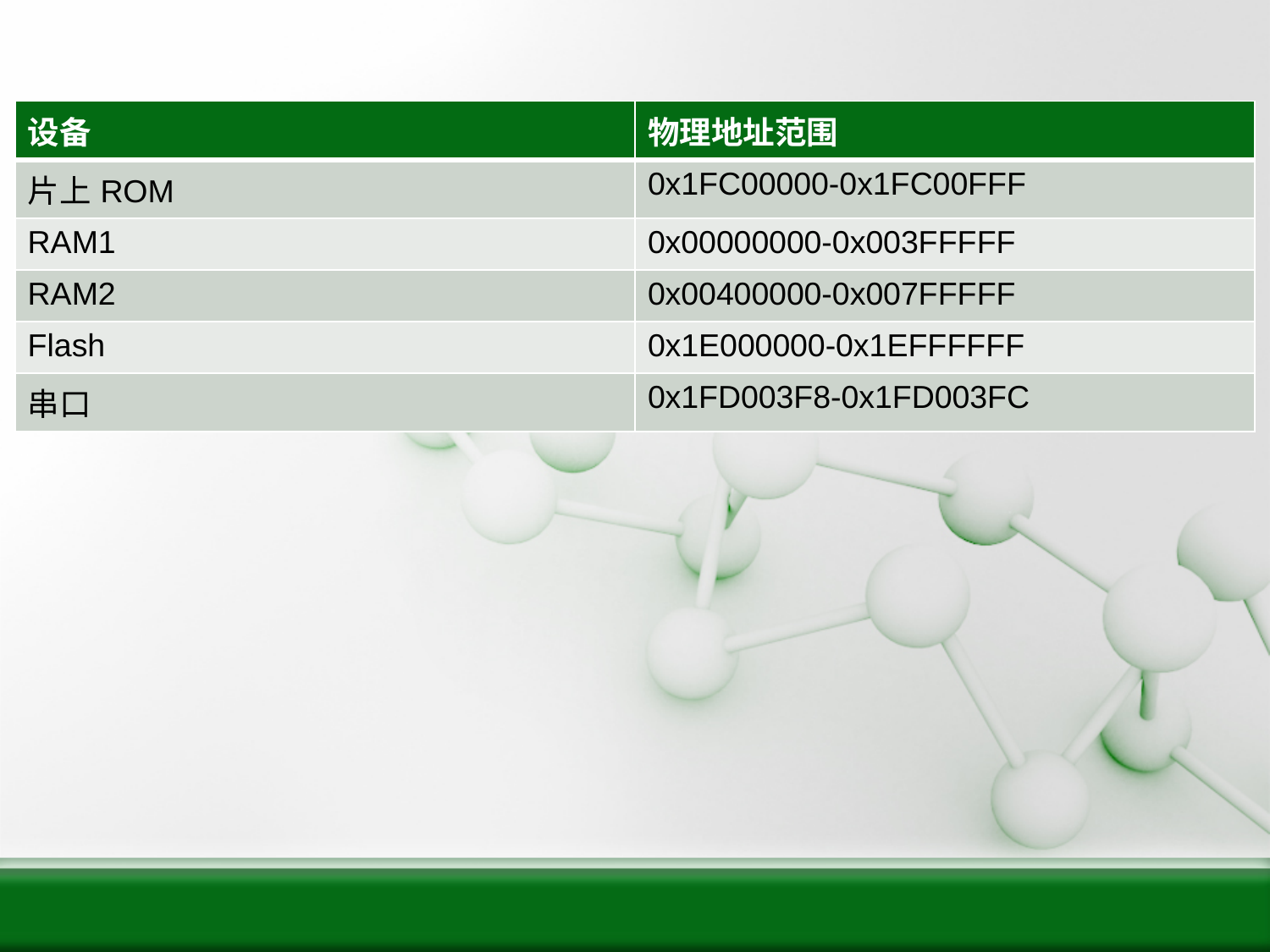

#
| 设备 | 物理地址范围 |
| --- | --- |
| 片上ROM | 0x1FC00000-0x1FC00FFF |
| RAM1 | 0x00000000-0x003FFFFF |
| RAM2 | 0x00400000-0x007FFFFF |
| Flash | 0x1E000000-0x1EFFFFFF |
| 串口 | 0x1FD003F8-0x1FD003FC |